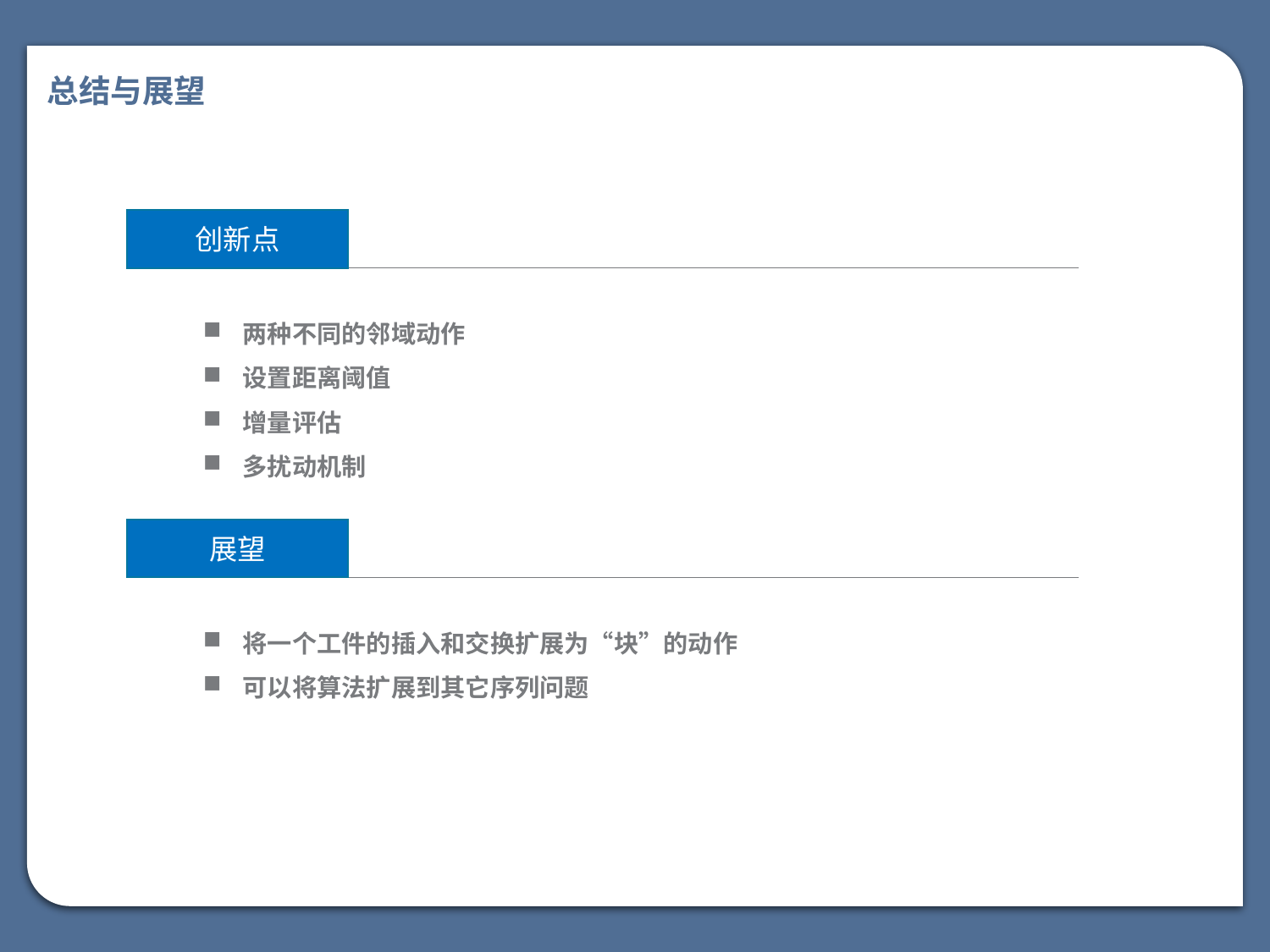

总结与展望
创新点
两种不同的邻域动作
设置距离阈值
增量评估
多扰动机制
展望
将一个工件的插入和交换扩展为“块”的动作
可以将算法扩展到其它序列问题